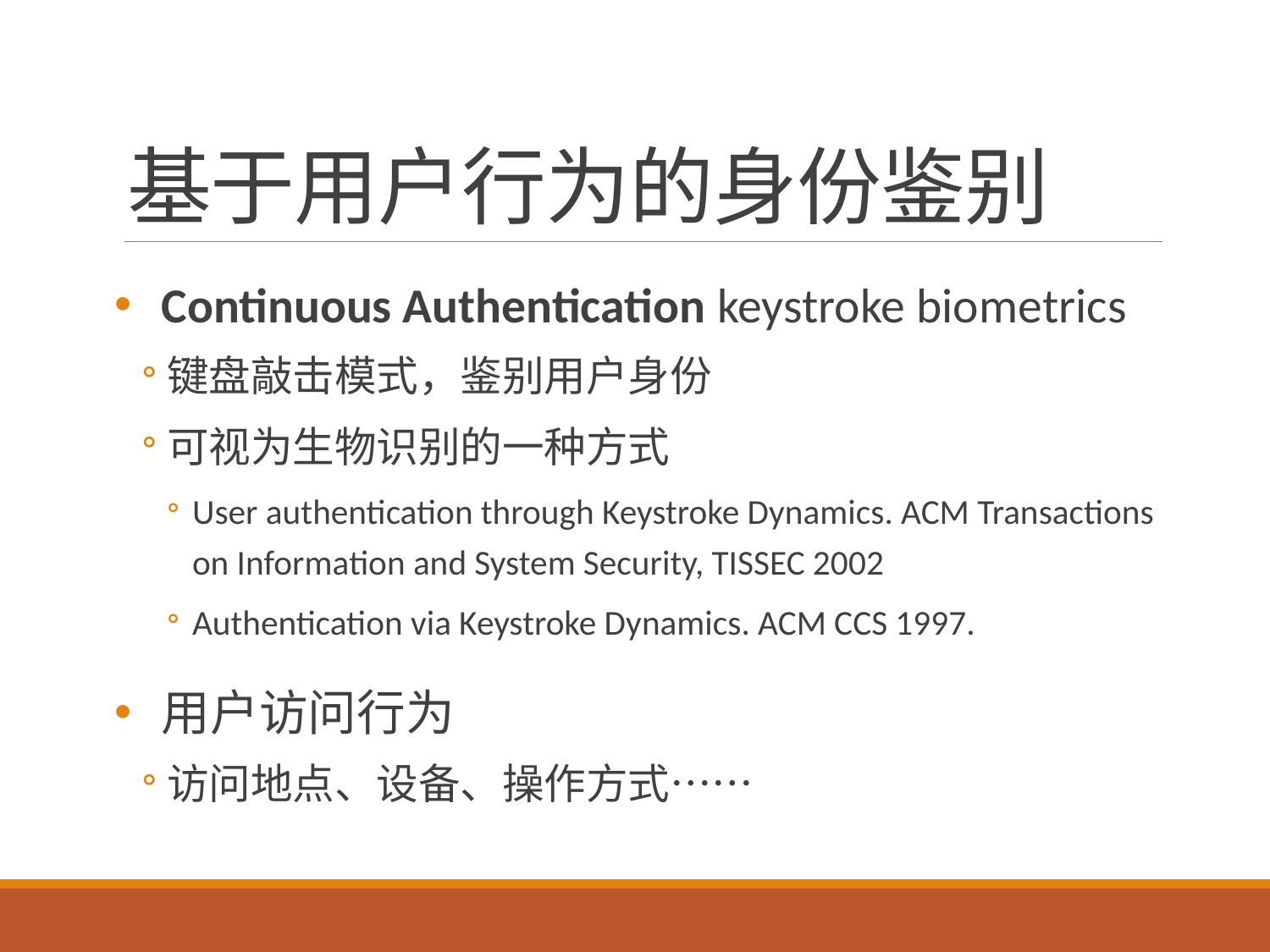

# 基于用户行为的身份鉴别
Continuous Authentication keystroke biometrics
键盘敲击模式，鉴别用户身份
可视为生物识别的一种方式
User authentication through Keystroke Dynamics. ACM Transactions on Information and System Security, TISSEC 2002
Authentication via Keystroke Dynamics. ACM CCS 1997.
用户访问行为
访问地点、设备、操作方式……